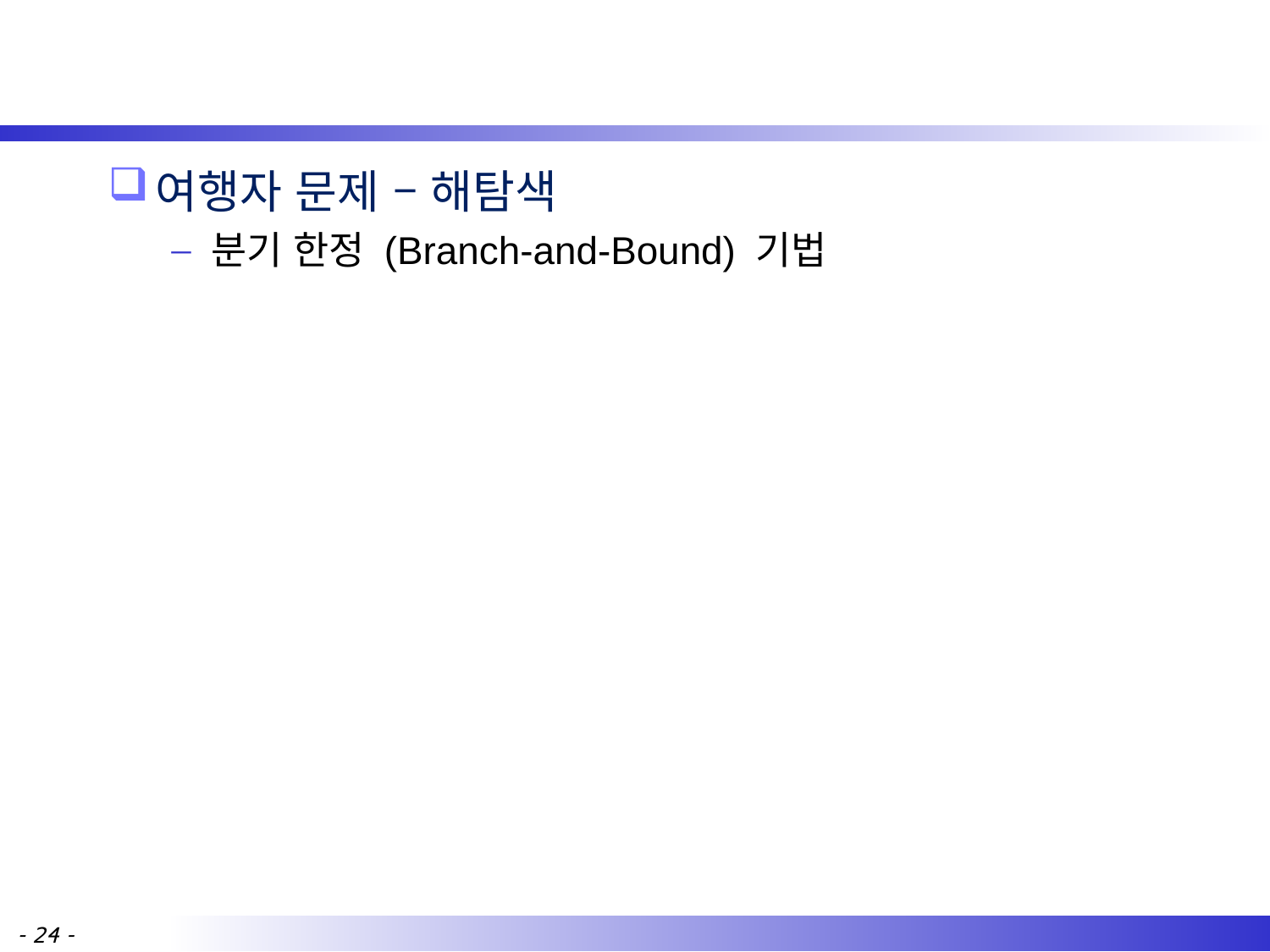

#
여행자 문제 – 해탐색
분기 한정 (Branch-and-Bound) 기법
- 24 -